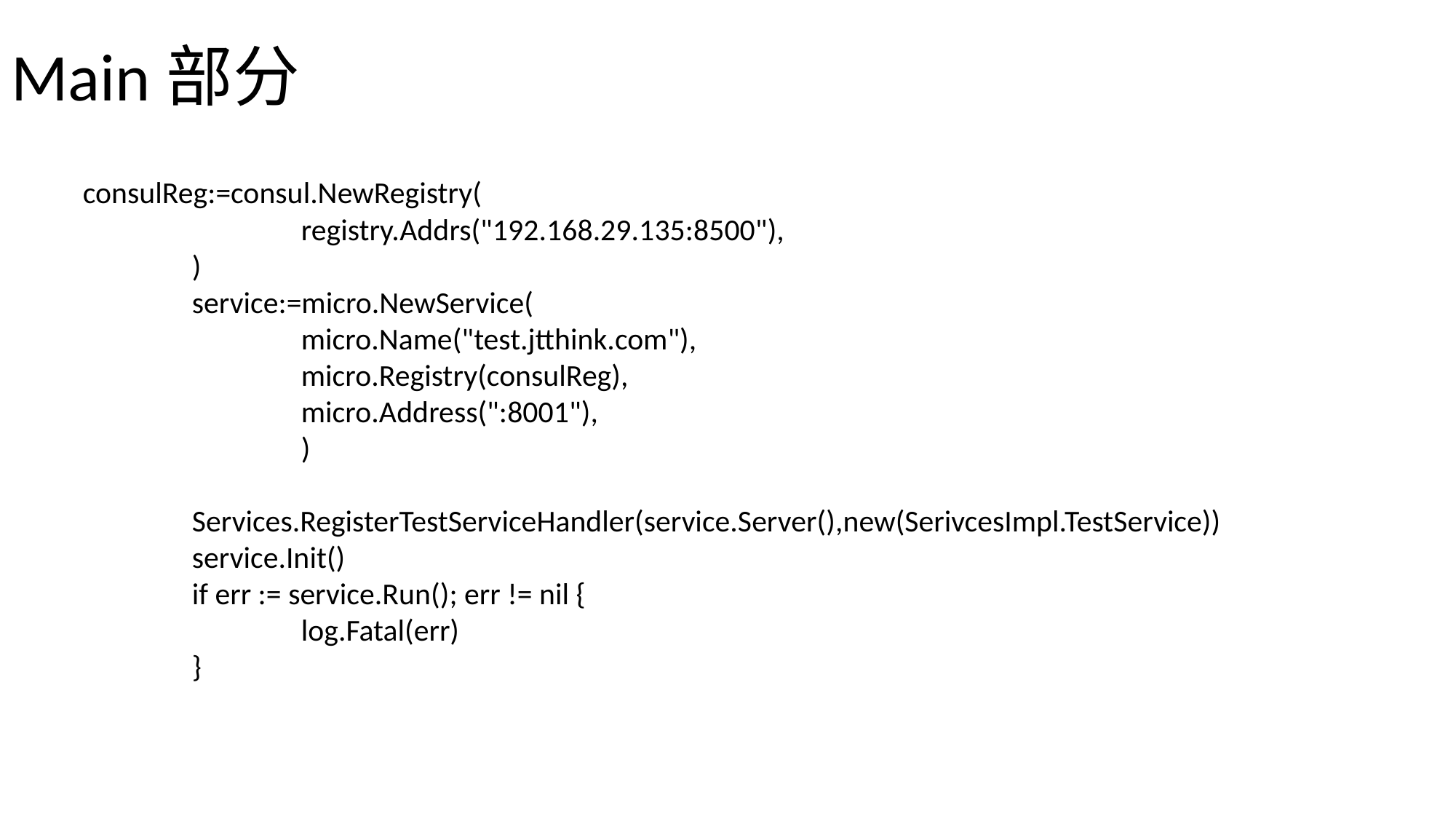

# Main部分
consulReg:=consul.NewRegistry(
		registry.Addrs("192.168.29.135:8500"),
	)
	service:=micro.NewService(
		micro.Name("test.jtthink.com"),
		micro.Registry(consulReg),
		micro.Address(":8001"),
		)

	Services.RegisterTestServiceHandler(service.Server(),new(SerivcesImpl.TestService))
	service.Init()
	if err := service.Run(); err != nil {
		log.Fatal(err)
	}